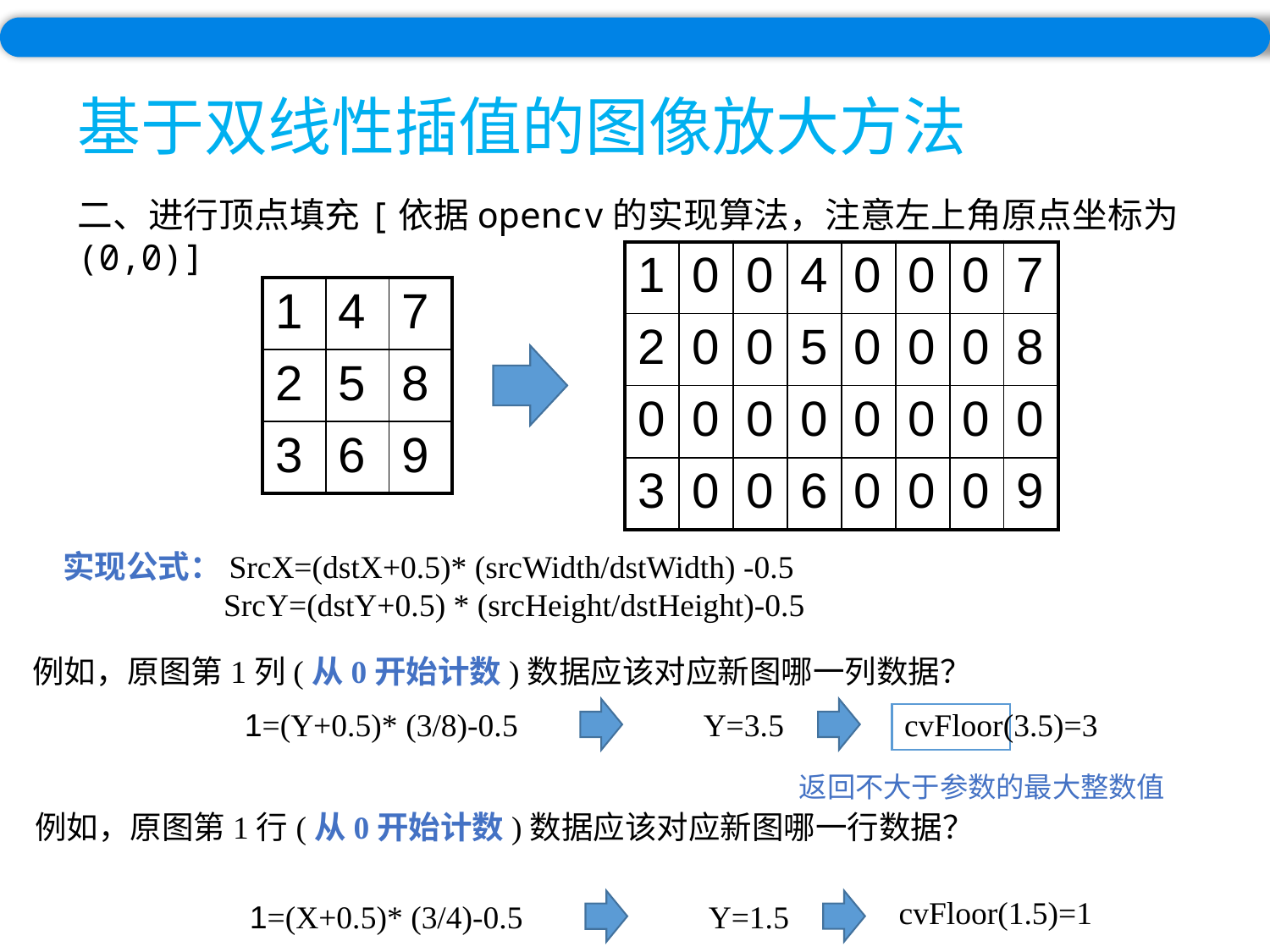

# 基于双线性插值的图像放大方法
二、进行顶点填充[依据opencv的实现算法，注意左上角原点坐标为(0,0)]
| 1 | 0 | 0 | 4 | 0 | 0 | 0 | 7 |
| --- | --- | --- | --- | --- | --- | --- | --- |
| 2 | 0 | 0 | 5 | 0 | 0 | 0 | 8 |
| 0 | 0 | 0 | 0 | 0 | 0 | 0 | 0 |
| 3 | 0 | 0 | 6 | 0 | 0 | 0 | 9 |
| 1 | 4 | 7 |
| --- | --- | --- |
| 2 | 5 | 8 |
| 3 | 6 | 9 |

实现公式：SrcX=(dstX+0.5)* (srcWidth/dstWidth) -0.5
                    SrcY=(dstY+0.5) * (srcHeight/dstHeight)-0.5

例如，原图第1列(从0开始计数)数据应该对应新图哪一列数据？

cvFloor(3.5)=3
 1=(Y+0.5)* (3/8)-0.5

Y=3.5

返回不大于参数的最大整数值
例如，原图第1行(从0开始计数)数据应该对应新图哪一行数据？

cvFloor(1.5)=1
 1=(X+0.5)* (3/4)-0.5

Y=1.5